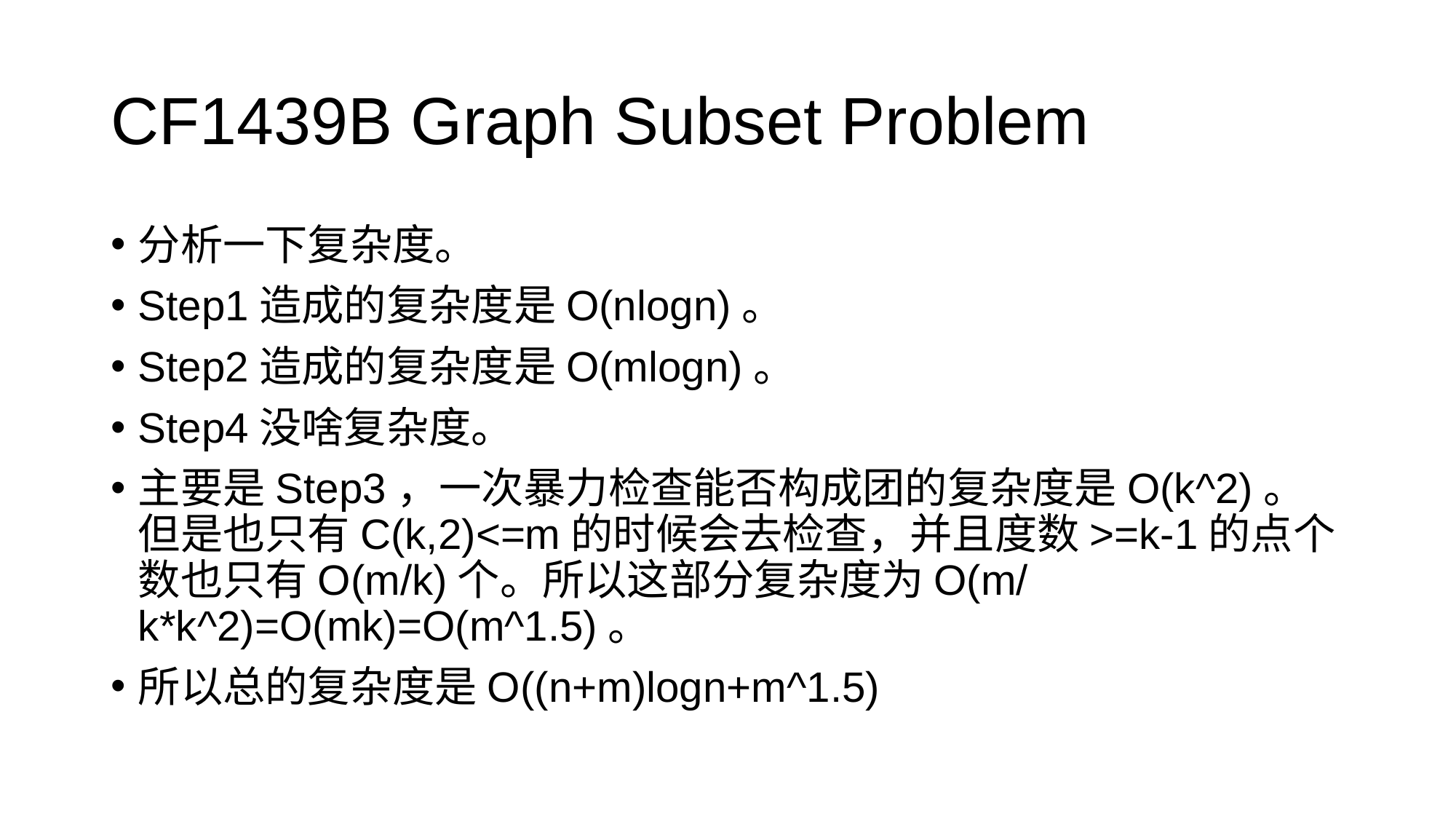

# CF1439B Graph Subset Problem
分析一下复杂度。
Step1造成的复杂度是O(nlogn)。
Step2造成的复杂度是O(mlogn)。
Step4没啥复杂度。
主要是Step3，一次暴力检查能否构成团的复杂度是O(k^2)。但是也只有C(k,2)<=m的时候会去检查，并且度数>=k-1的点个数也只有O(m/k)个。所以这部分复杂度为O(m/k*k^2)=O(mk)=O(m^1.5)。
所以总的复杂度是O((n+m)logn+m^1.5)